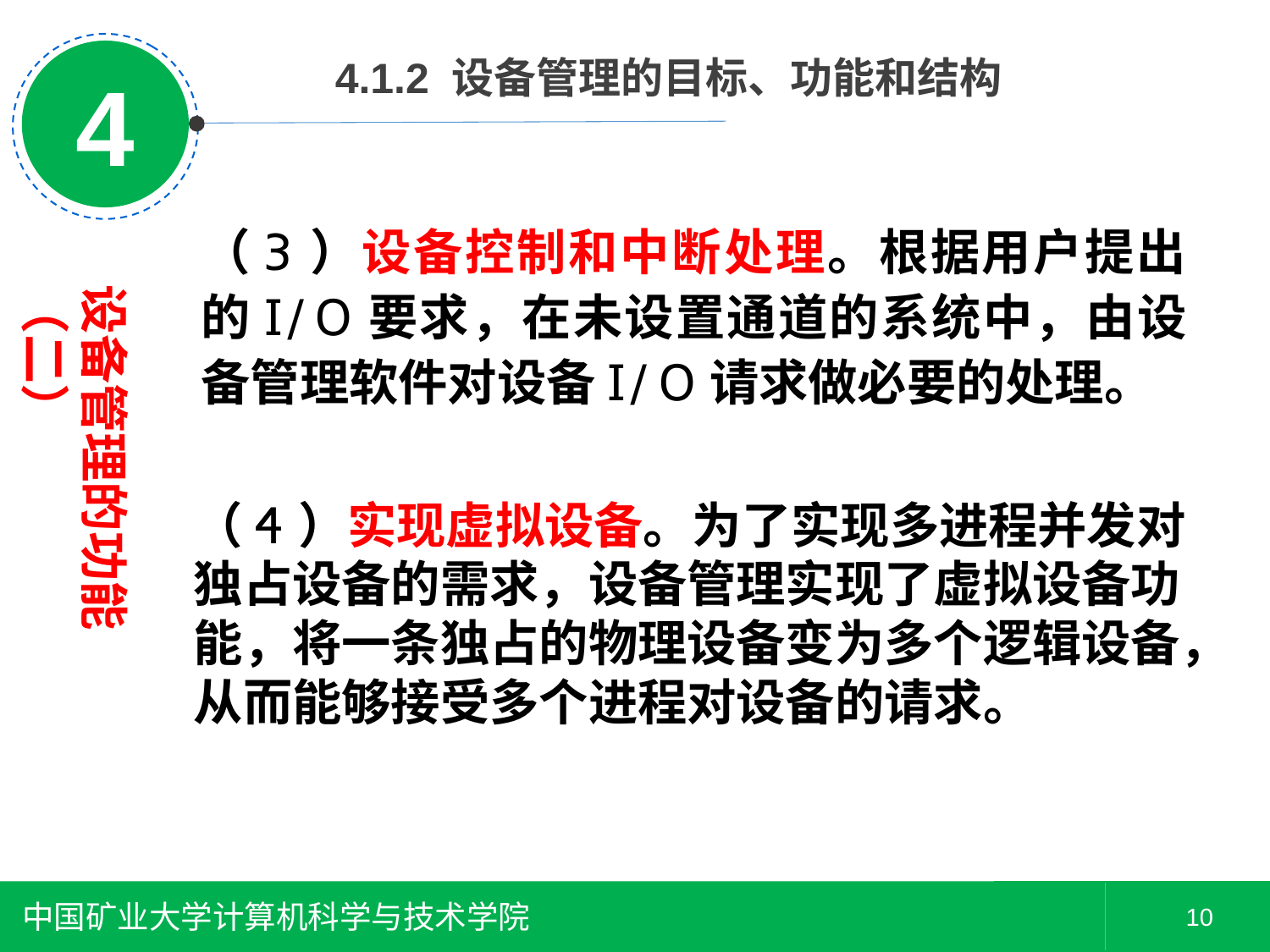

4
  4.1.2 设备管理的目标、功能和结构

（3）设备控制和中断处理。根据用户提出的I/O要求，在未设置通道的系统中，由设备管理软件对设备I/O请求做必要的处理。
设备管理的功能（二）
（4）实现虚拟设备。为了实现多进程并发对独占设备的需求，设备管理实现了虚拟设备功能，将一条独占的物理设备变为多个逻辑设备，从而能够接受多个进程对设备的请求。